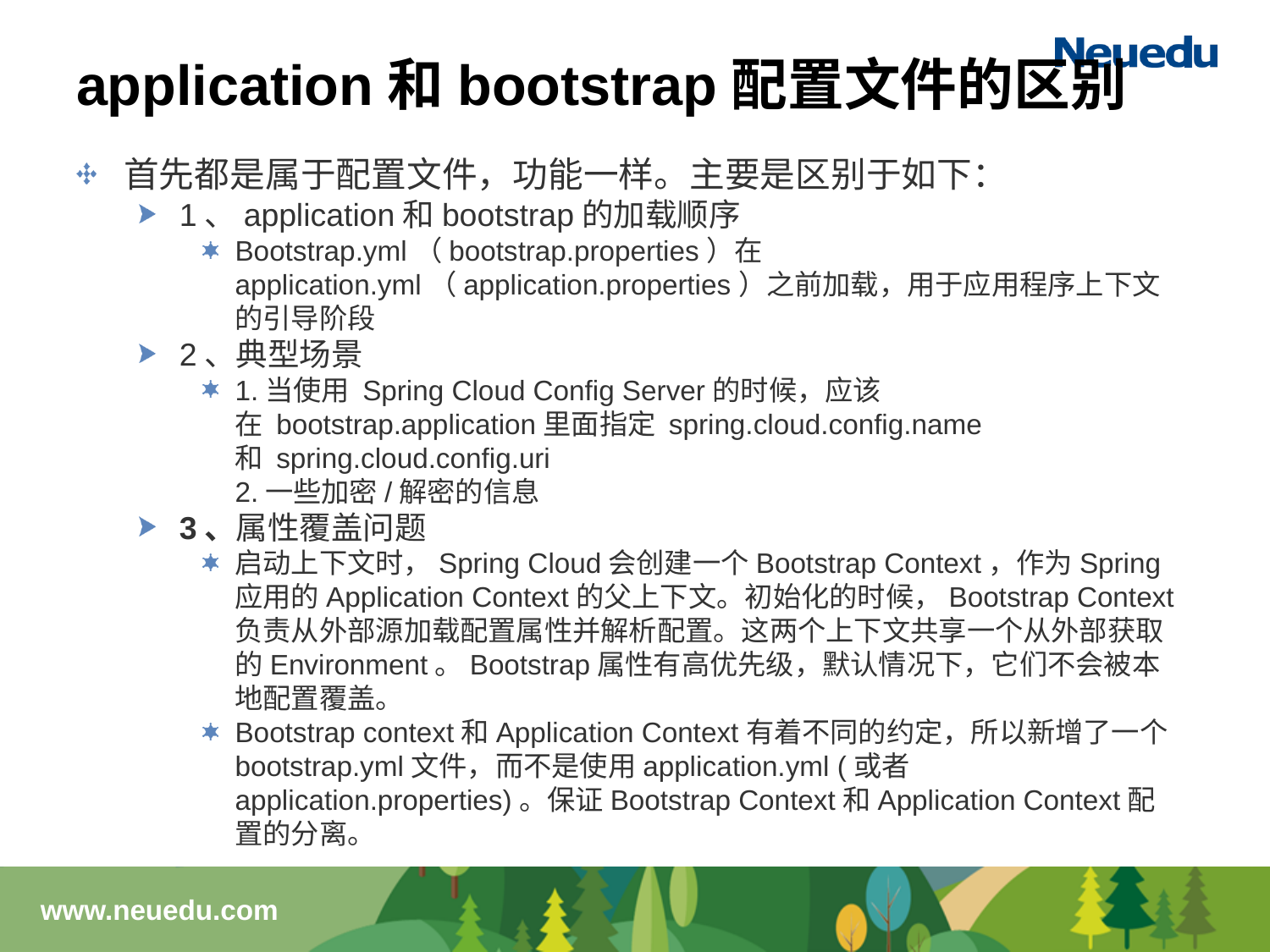

# application和bootstrap配置文件的区别
首先都是属于配置文件，功能一样。主要是区别于如下：
1、application和bootstrap的加载顺序
Bootstrap.yml（bootstrap.properties）在application.yml（application.properties）之前加载，用于应用程序上下文的引导阶段
2、典型场景
1.当使用 Spring Cloud Config Server的时候，应该在 bootstrap.application里面指定 spring.cloud.config.name和 spring.cloud.config.uri
2.一些加密/解密的信息
3、属性覆盖问题
启动上下文时，Spring Cloud会创建一个Bootstrap Context，作为Spring应用的Application Context的父上下文。初始化的时候，Bootstrap Context负责从外部源加载配置属性并解析配置。这两个上下文共享一个从外部获取的Environment。Bootstrap属性有高优先级，默认情况下，它们不会被本地配置覆盖。
Bootstrap context和Application Context有着不同的约定，所以新增了一个bootstrap.yml文件，而不是使用application.yml (或者application.properties)。保证Bootstrap Context和Application Context配置的分离。